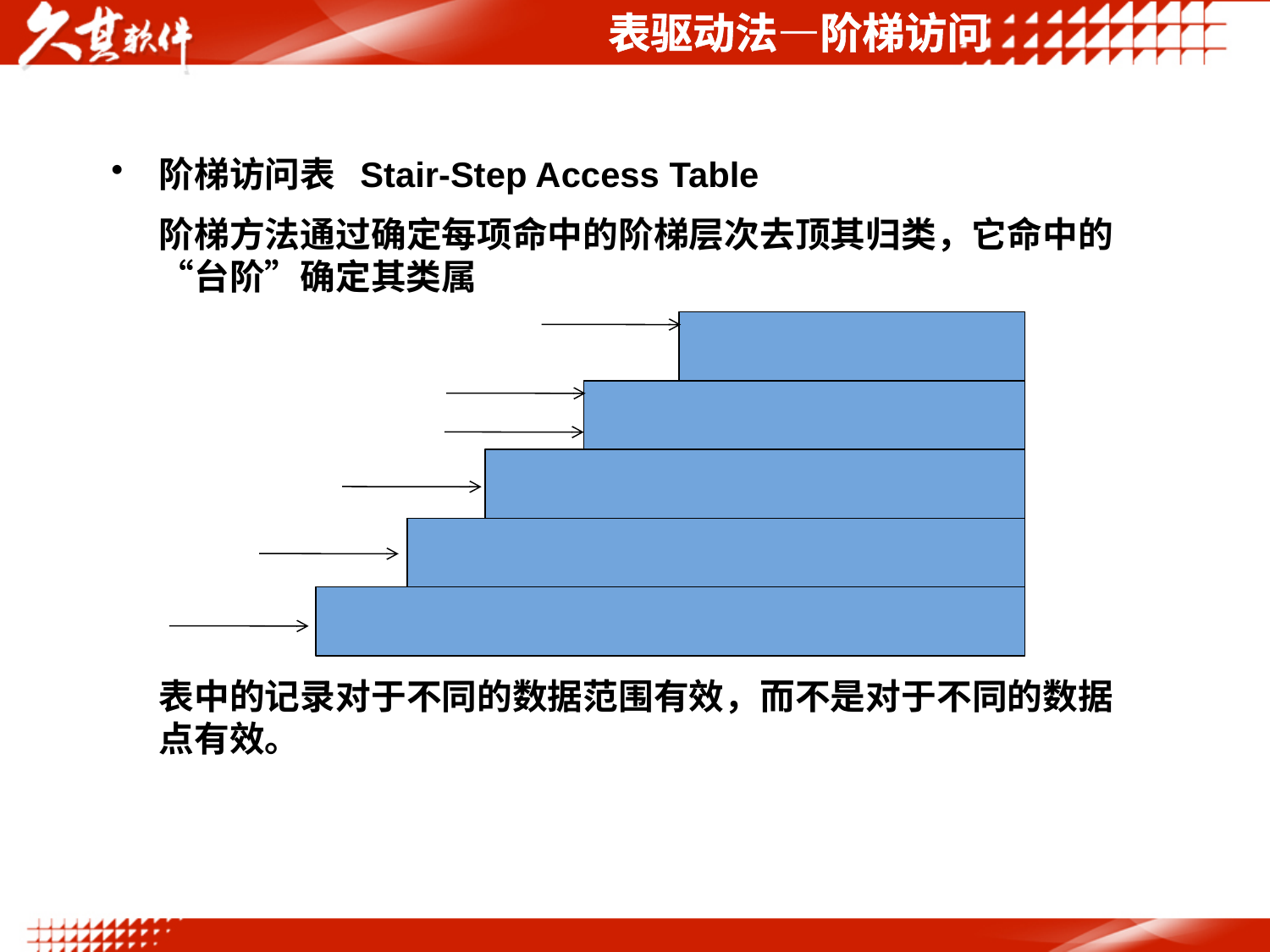

表驱动法—阶梯访问
阶梯访问表  Stair-Step Access Table
	阶梯方法通过确定每项命中的阶梯层次去顶其归类，它命中的“台阶”确定其类属

	表中的记录对于不同的数据范围有效，而不是对于不同的数据点有效。